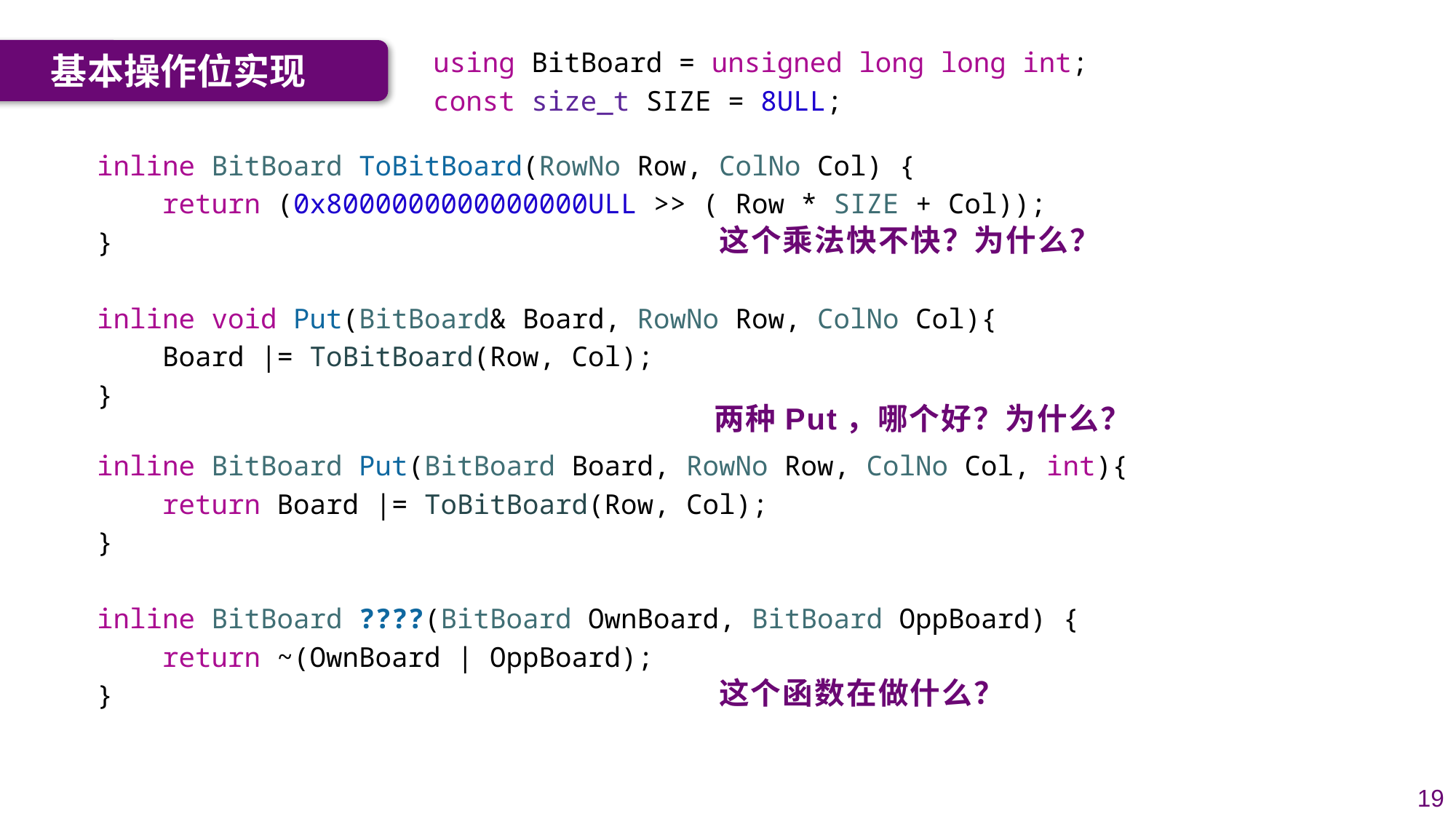

using BitBoard = unsigned long long int;
const size_t SIZE = 8ULL;
基本操作位实现
inline BitBoard ToBitBoard(RowNo Row, ColNo Col) {
    return (0x8000000000000000ULL >> ( Row * SIZE + Col));
}

inline void Put(BitBoard& Board, RowNo Row, ColNo Col){
    Board |= ToBitBoard(Row, Col);
}
inline BitBoard Put(BitBoard Board, RowNo Row, ColNo Col, int){
    return Board |= ToBitBoard(Row, Col);
}

inline BitBoard ????(BitBoard OwnBoard, BitBoard OppBoard) {
    return ~(OwnBoard | OppBoard);
}
这个乘法快不快？为什么？
两种Put，哪个好？为什么？
这个函数在做什么？
19